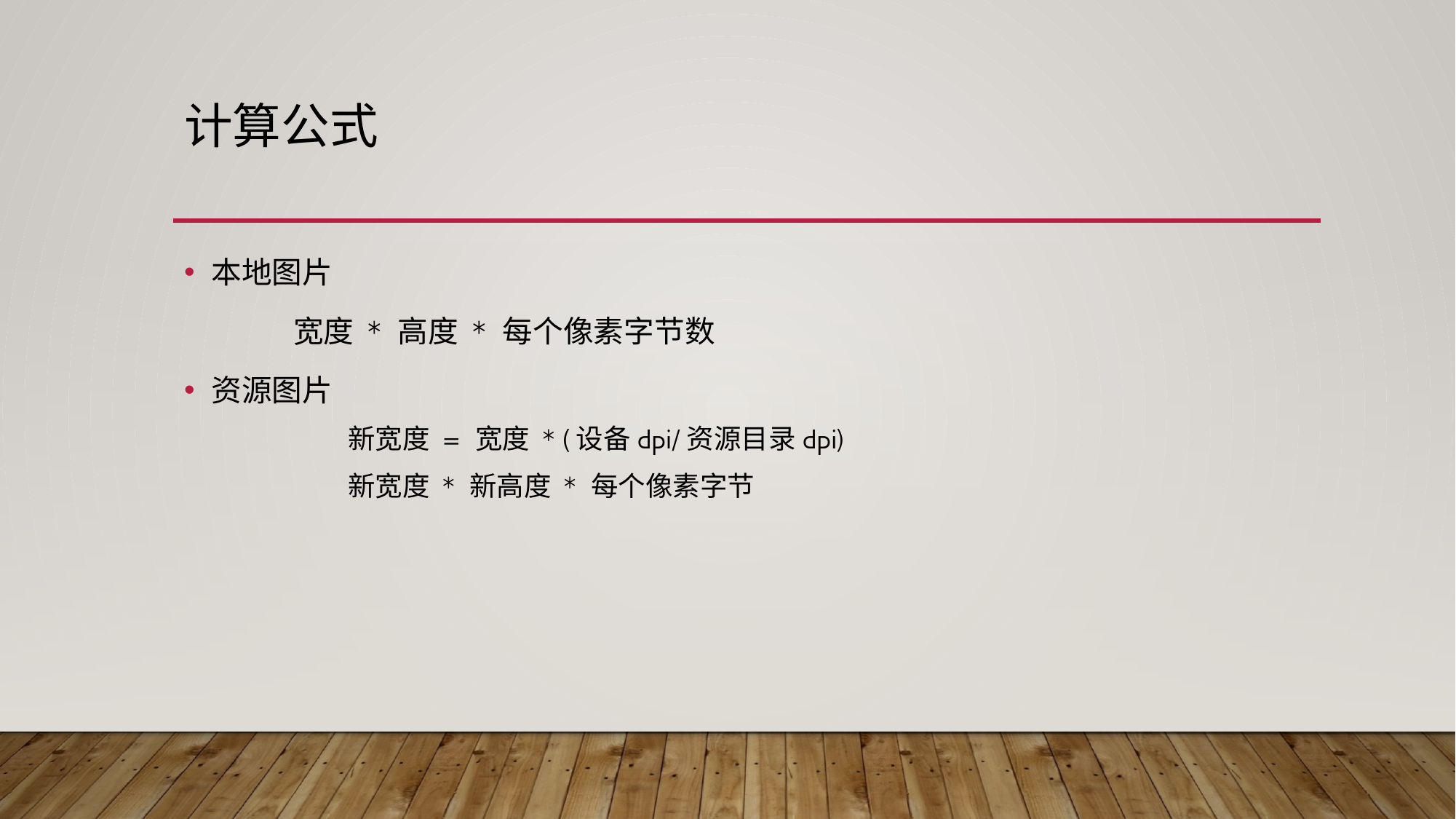

# 计算公式
本地图片
	宽度 * 高度 * 每个像素字节数
资源图片
	新宽度 = 宽度 * (设备dpi/资源目录dpi)
	新宽度 * 新高度 * 每个像素字节